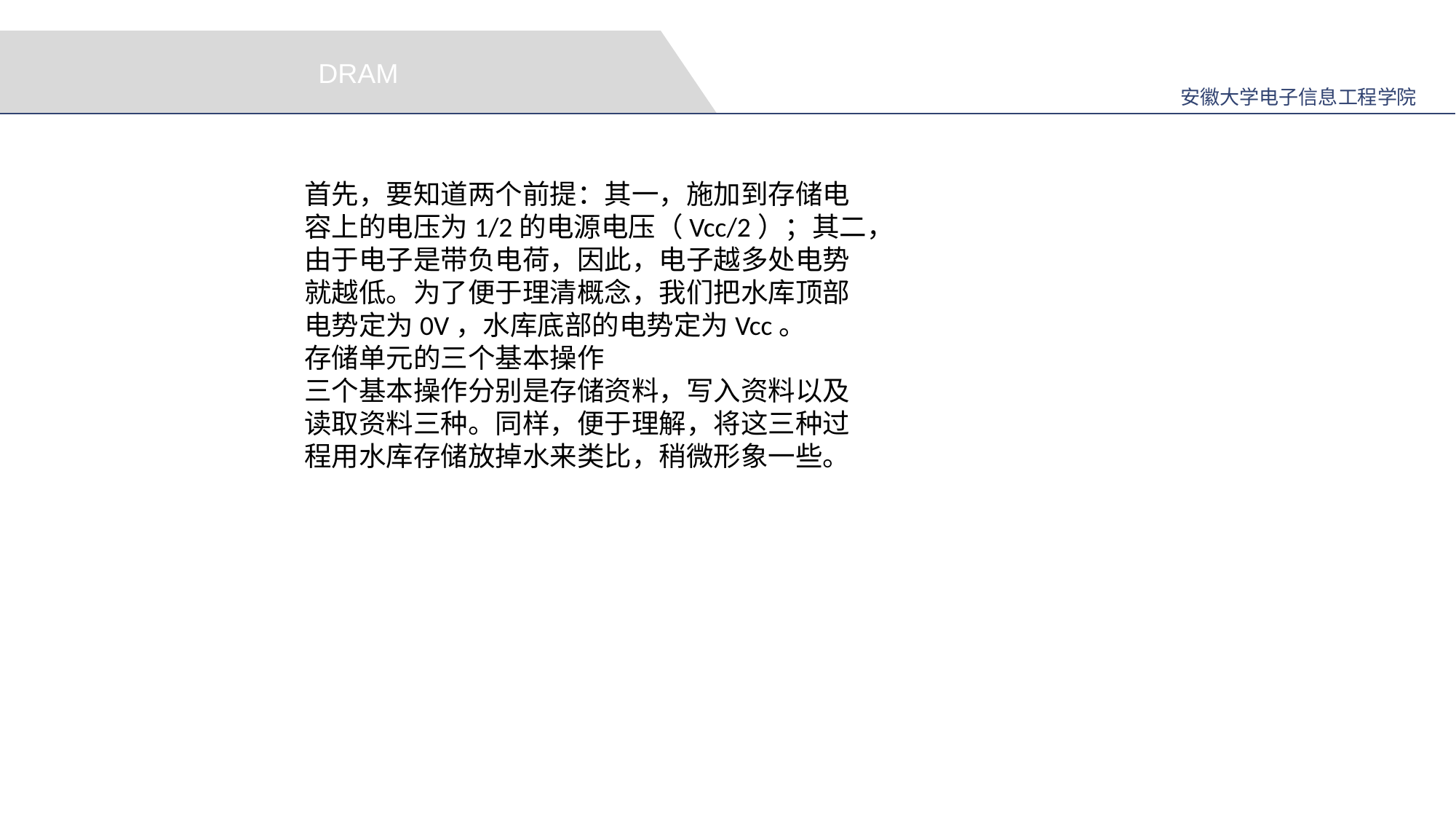

DRAM

首先，要知道两个前提：其一，施加到存储电容上的电压为1/2的电源电压（Vcc/2）；其二，由于电子是带负电荷，因此，电子越多处电势就越低。为了便于理清概念，我们把水库顶部电势定为0V，水库底部的电势定为Vcc。
存储单元的三个基本操作
三个基本操作分别是存储资料，写入资料以及读取资料三种。同样，便于理解，将这三种过程用水库存储放掉水来类比，稍微形象一些。